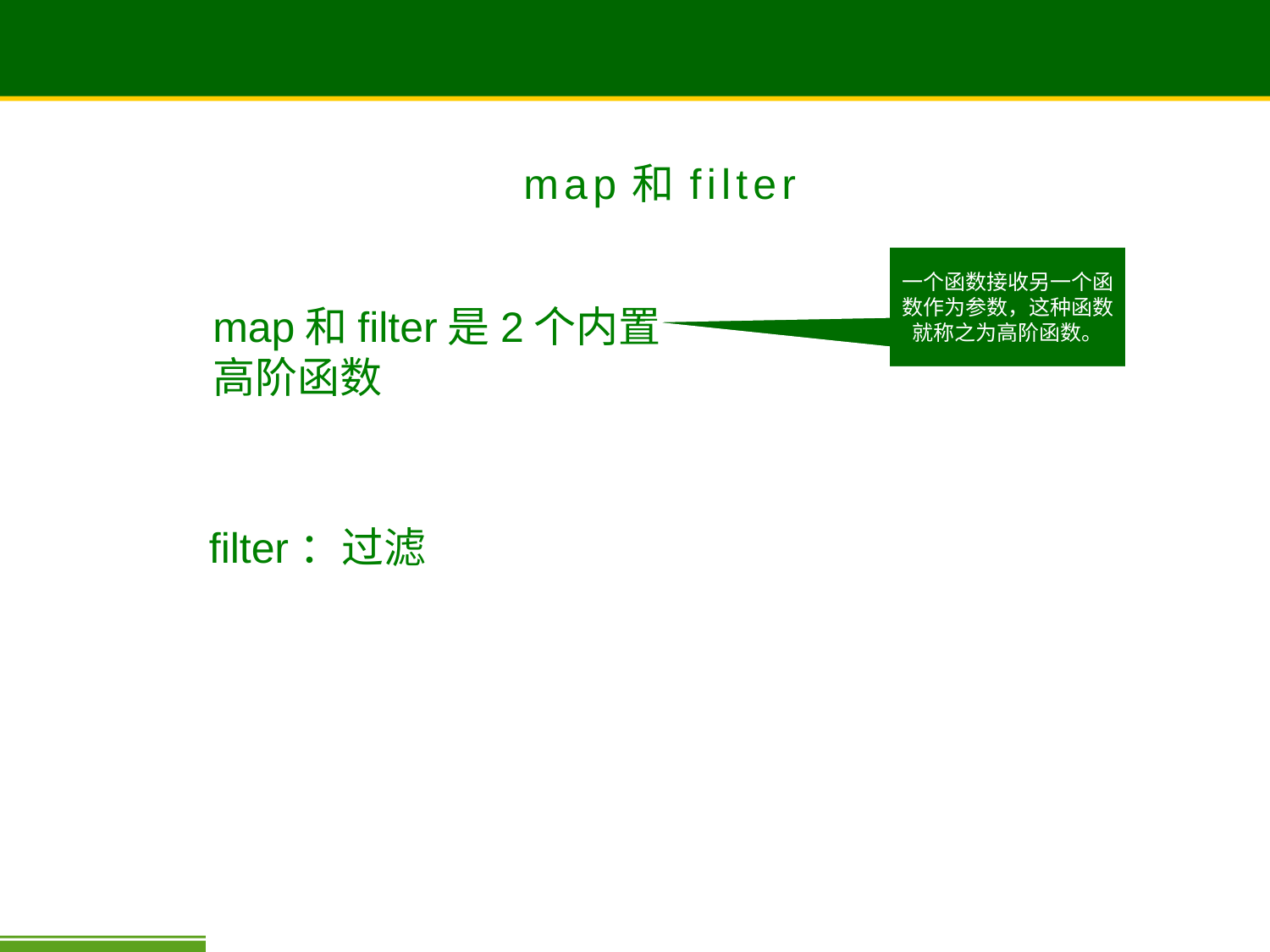

map和filter
一个函数接收另一个函数作为参数，这种函数就称之为高阶函数。
map和filter是2个内置高阶函数
map：变形
filter：过滤